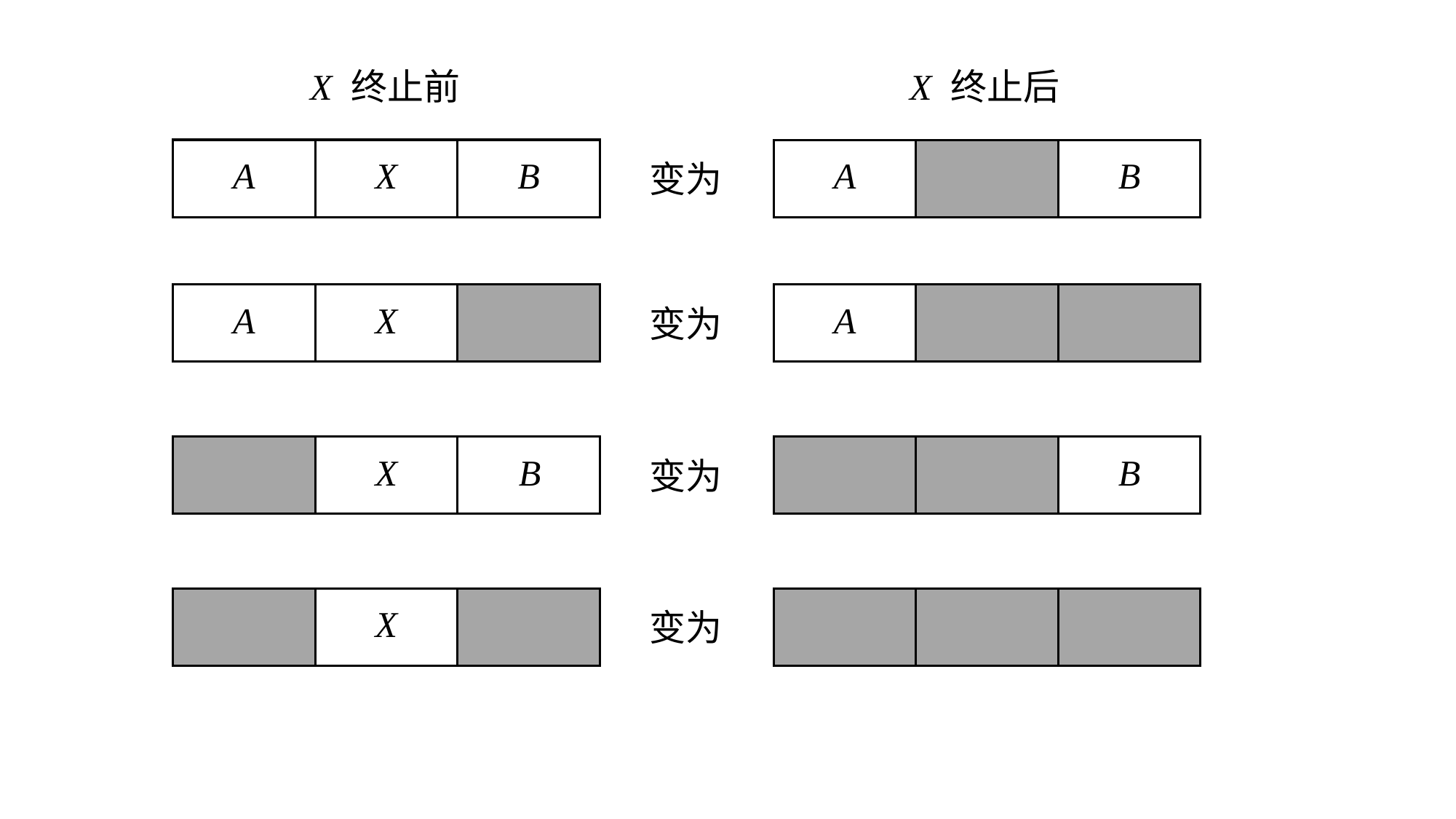

X 终止后
X 终止前

A

X

B

A

B
变为

A

X

A

变为

X

B

B
变为

X

变为